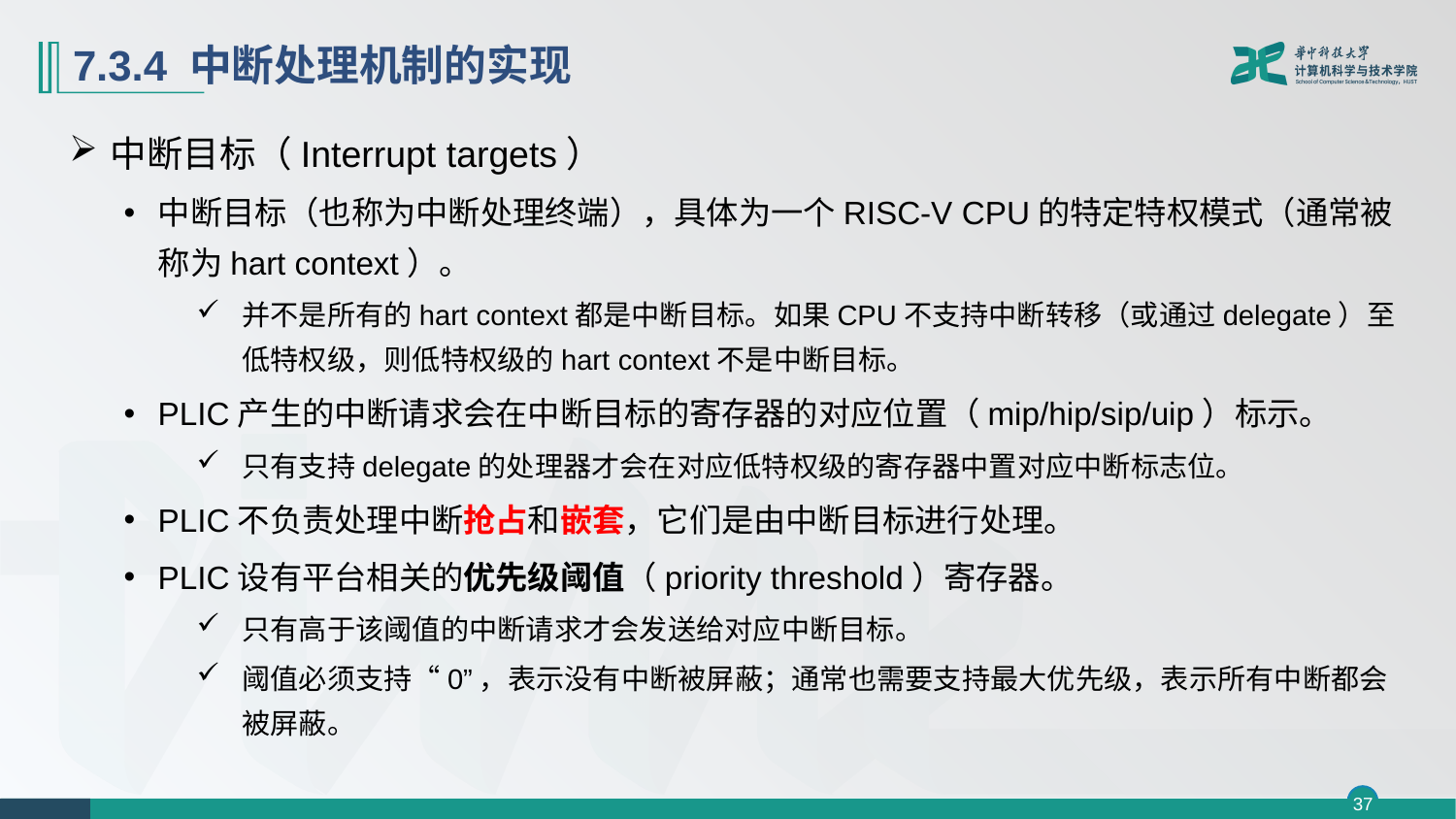

# 7.3.4 中断处理机制的实现
中断目标（Interrupt targets）
中断目标（也称为中断处理终端），具体为一个RISC-V CPU的特定特权模式（通常被称为hart context）。
并不是所有的hart context都是中断目标。如果CPU不支持中断转移（或通过delegate）至低特权级，则低特权级的hart context不是中断目标。
PLIC产生的中断请求会在中断目标的寄存器的对应位置（mip/hip/sip/uip）标示。
只有支持delegate的处理器才会在对应低特权级的寄存器中置对应中断标志位。
PLIC不负责处理中断抢占和嵌套，它们是由中断目标进行处理。
PLIC设有平台相关的优先级阈值（priority threshold）寄存器。
只有高于该阈值的中断请求才会发送给对应中断目标。
阈值必须支持“0”，表示没有中断被屏蔽；通常也需要支持最大优先级，表示所有中断都会被屏蔽。